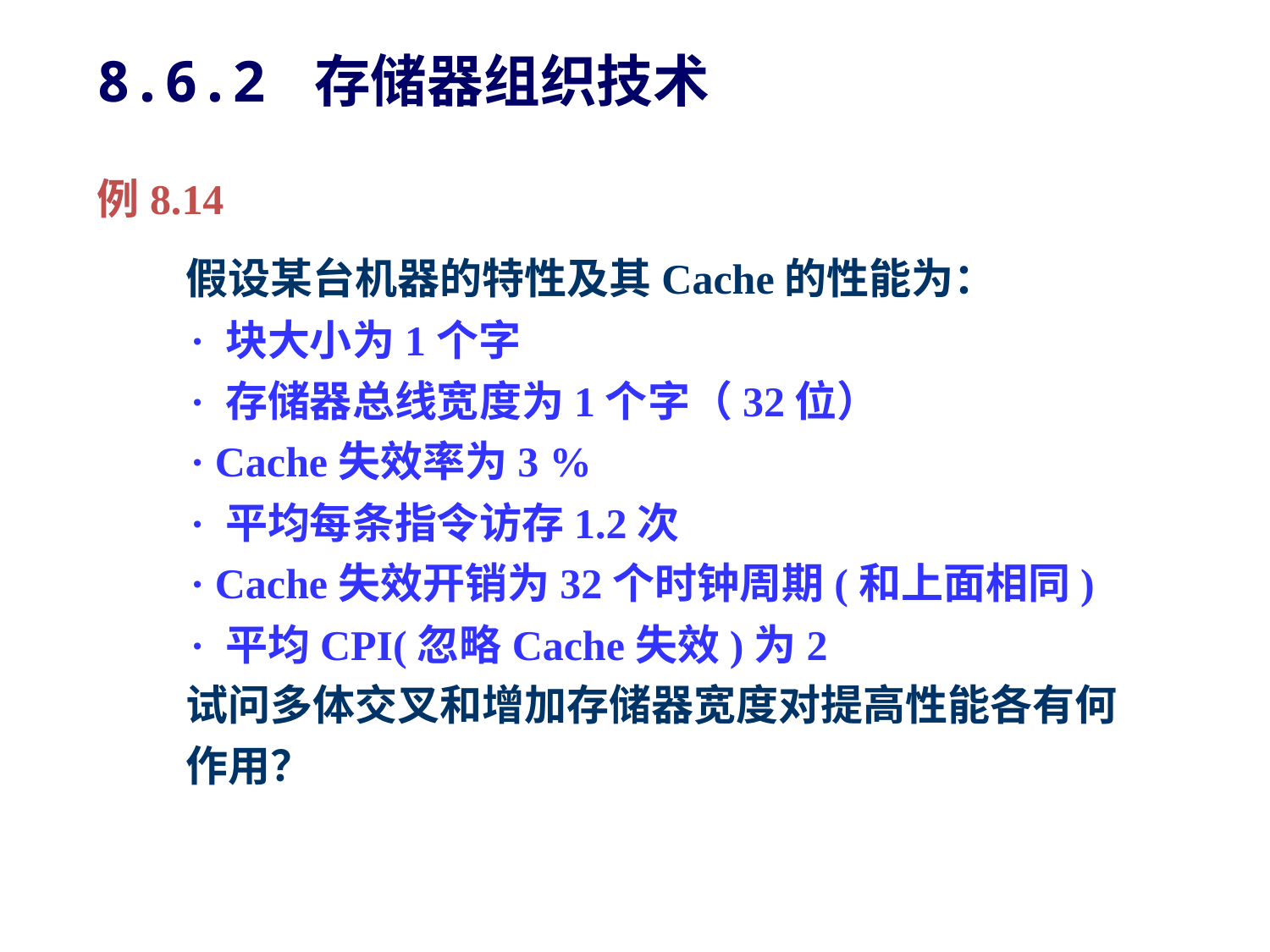

8.6.2 存储器组织技术
例8.14
    假设某台机器的特性及其Cache的性能为：
     · 块大小为1个字
     · 存储器总线宽度为1个字（32位）
     · Cache失效率为3 %
     · 平均每条指令访存1.2次
     · Cache失效开销为32个时钟周期(和上面相同)
     · 平均CPI(忽略Cache失效)为2
    试问多体交叉和增加存储器宽度对提高性能各有何
    作用？